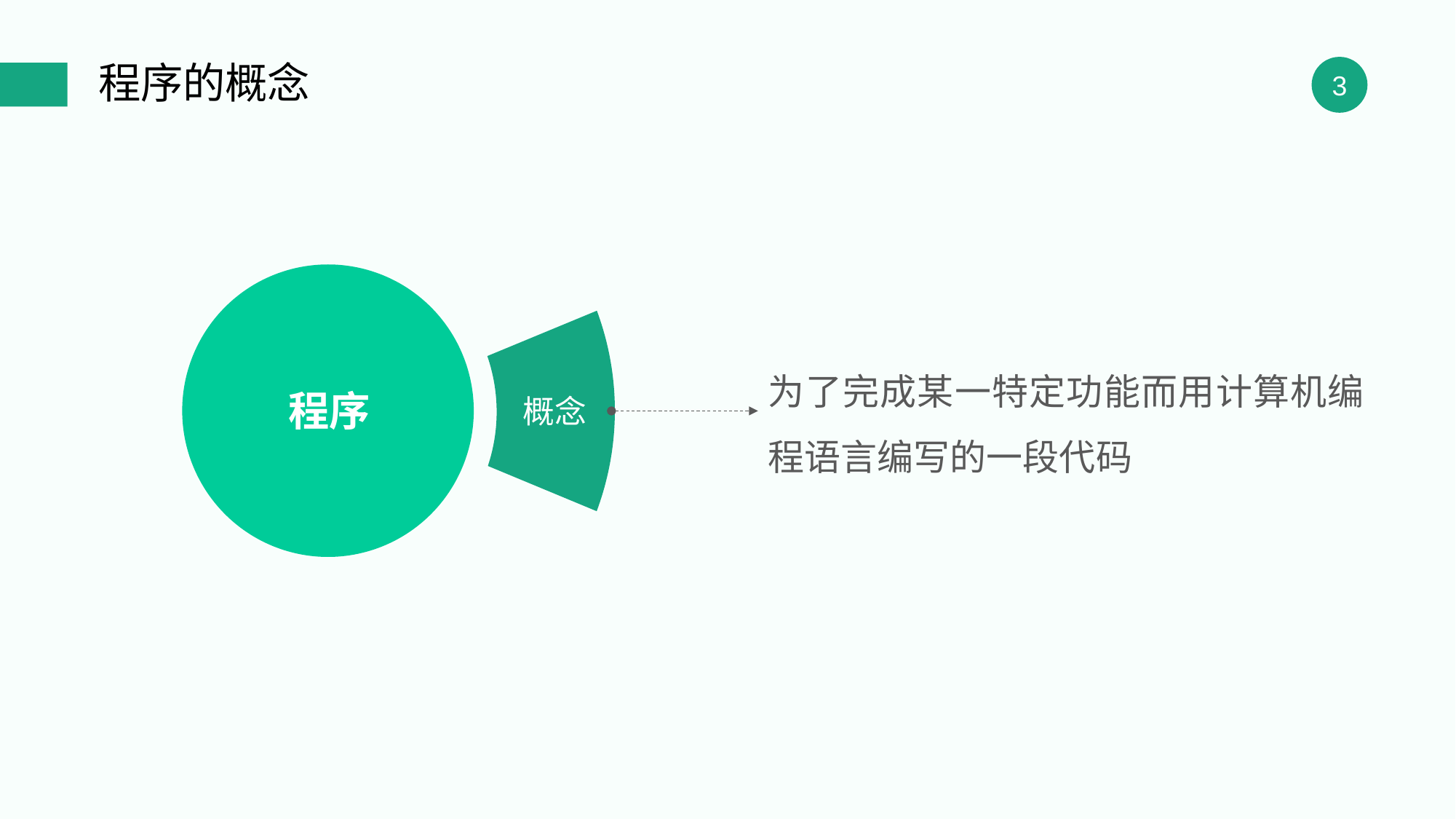

程序的概念

为了完成某一特定功能而用计算机编程语言编写的一段代码
程序
概念